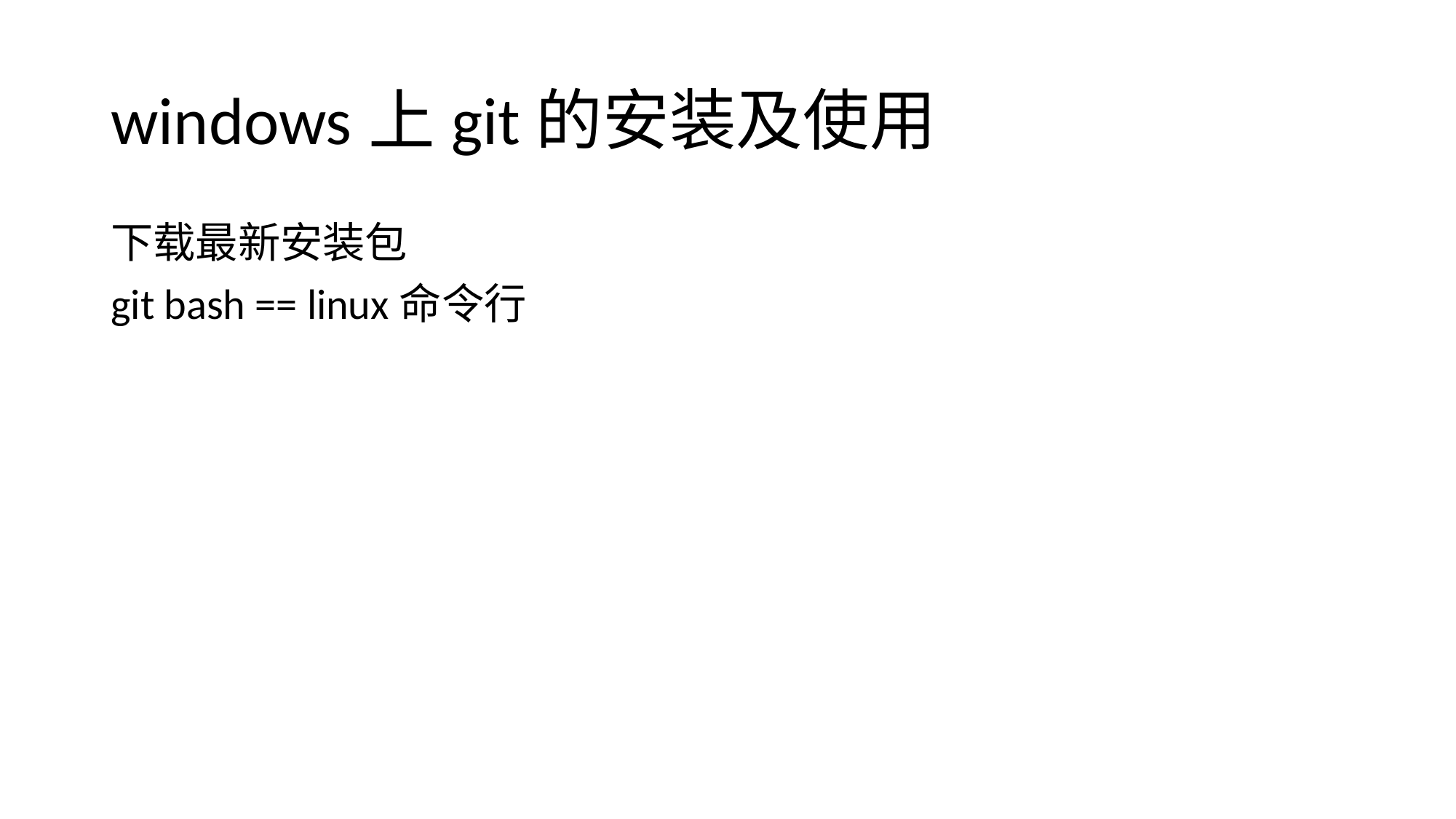

# windows上git的安装及使用
下载最新安装包
git bash == linux命令行